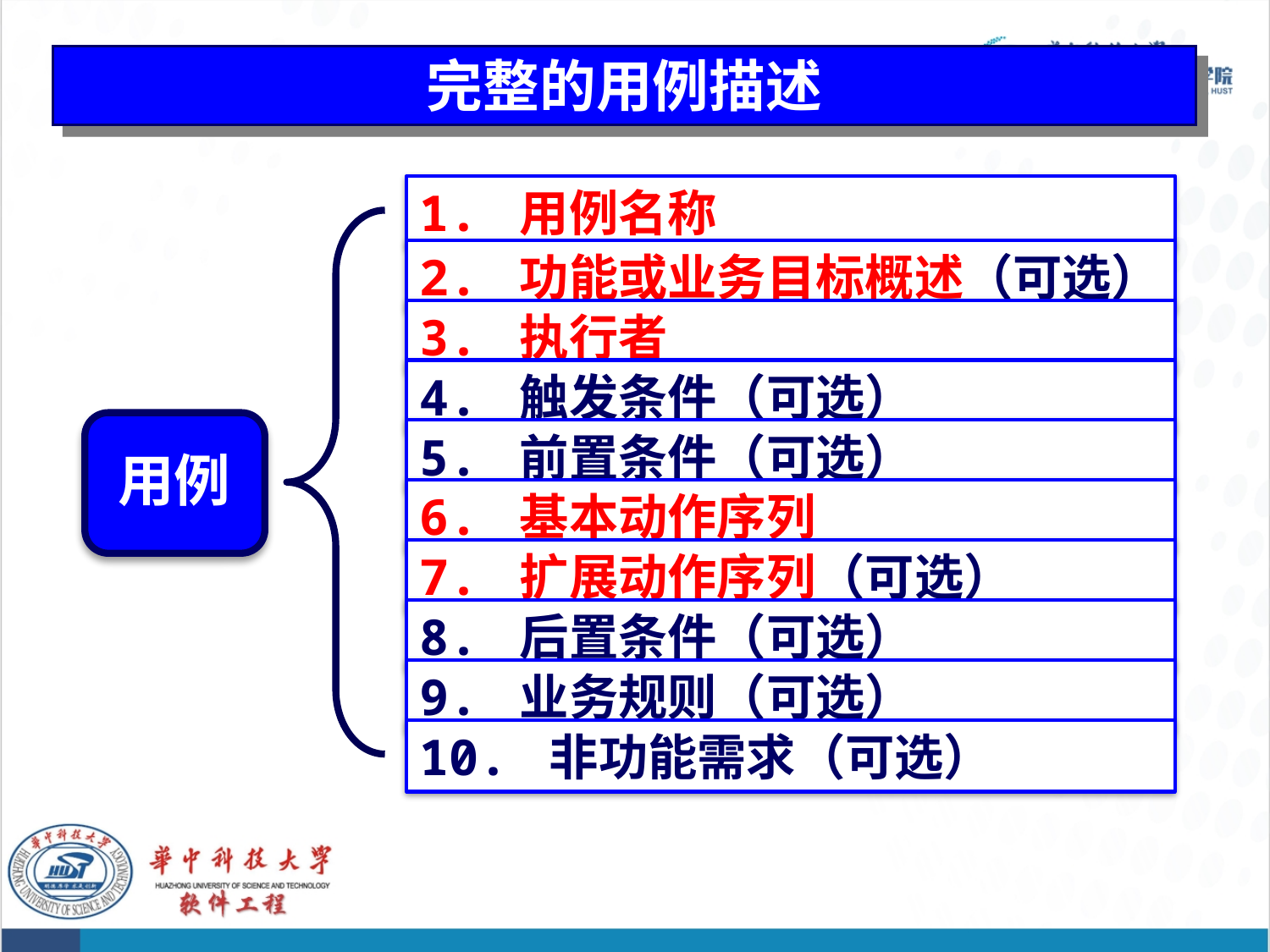

# 完整的用例描述
1. 用例名称

2. 功能或业务目标概述（可选）
3. 执行者
4. 触发条件（可选）

用例
5. 前置条件（可选）
6. 基本动作序列
7. 扩展动作序列（可选）
8. 后置条件（可选）
9. 业务规则（可选）
10. 非功能需求（可选）